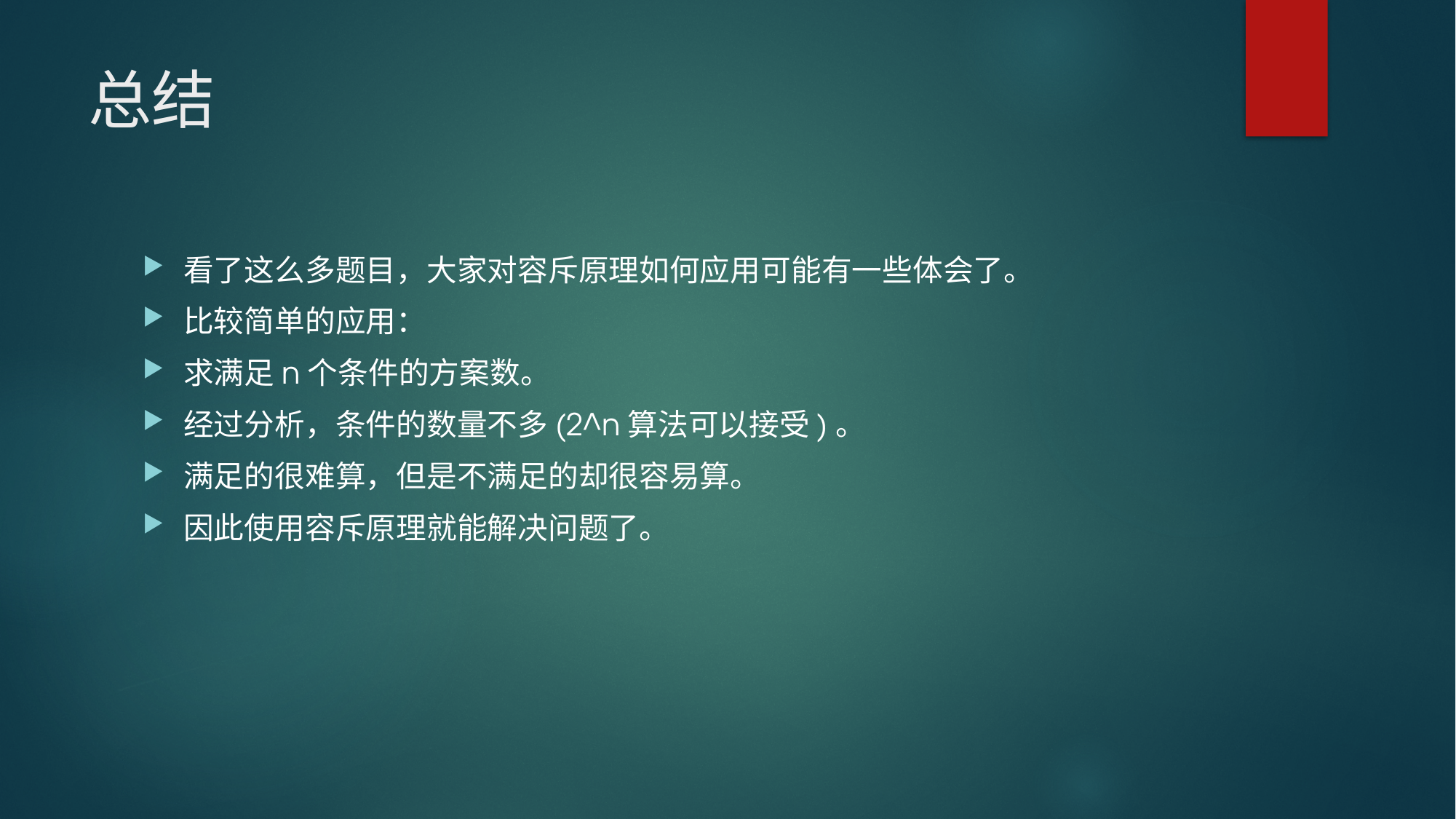

# 总结
看了这么多题目，大家对容斥原理如何应用可能有一些体会了。
比较简单的应用：
求满足n个条件的方案数。
经过分析，条件的数量不多(2^n算法可以接受)。
满足的很难算，但是不满足的却很容易算。
因此使用容斥原理就能解决问题了。